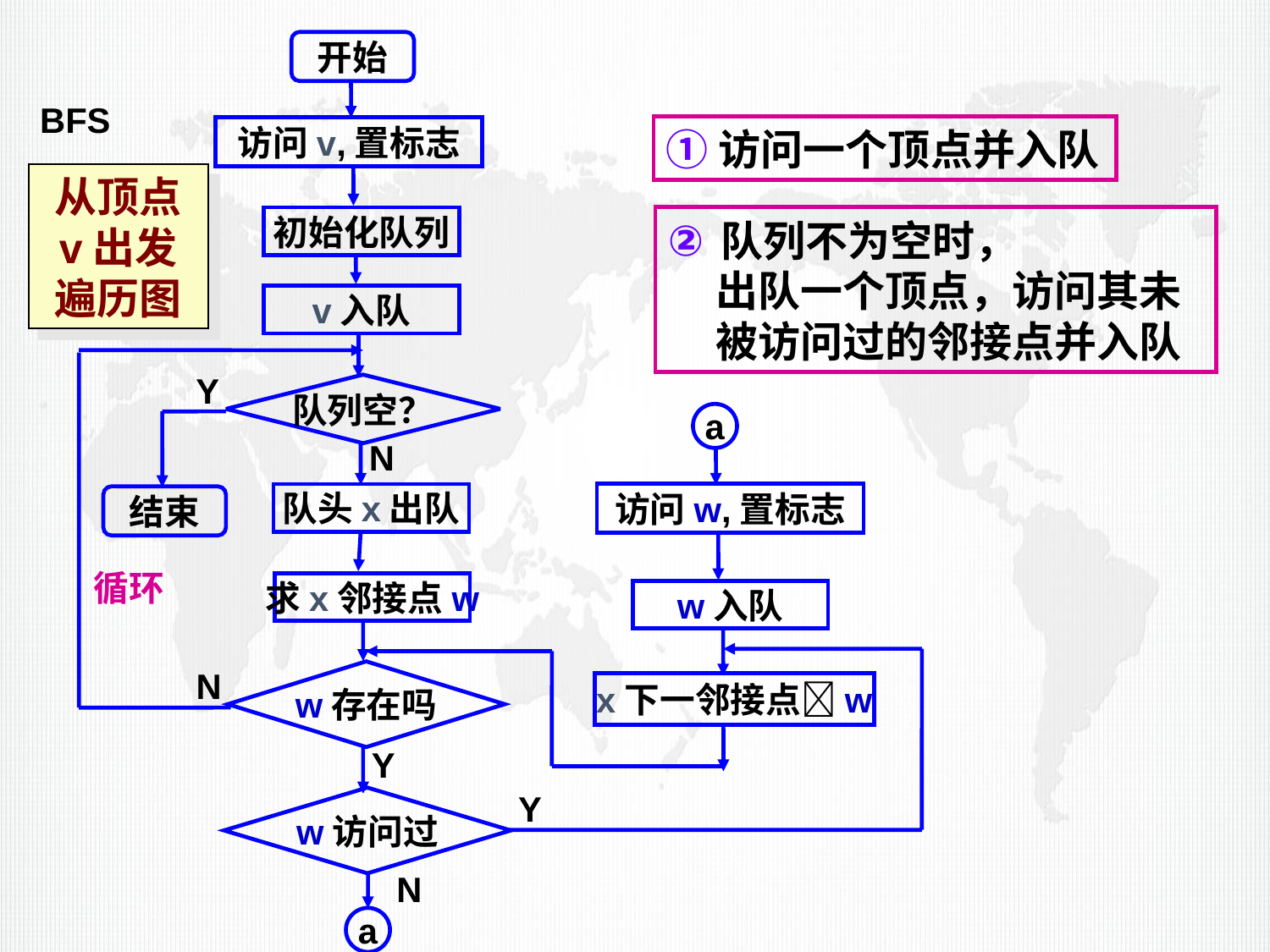

开始

BFS
①访问一个顶点并入队
访问v,置标志

从顶点
v出发
遍历图
②
    出队一个顶点，访问其未
    被访问过的邻接点并入队
初始化队列

队列不为空时，
v入队

Y
队列空？
a

N

访问w,置标志

队头x出队

结束
循环
求x邻接点w

w入队

N
w存在吗
x下一邻接点⇒w

Y

Y
w访问过

N

a